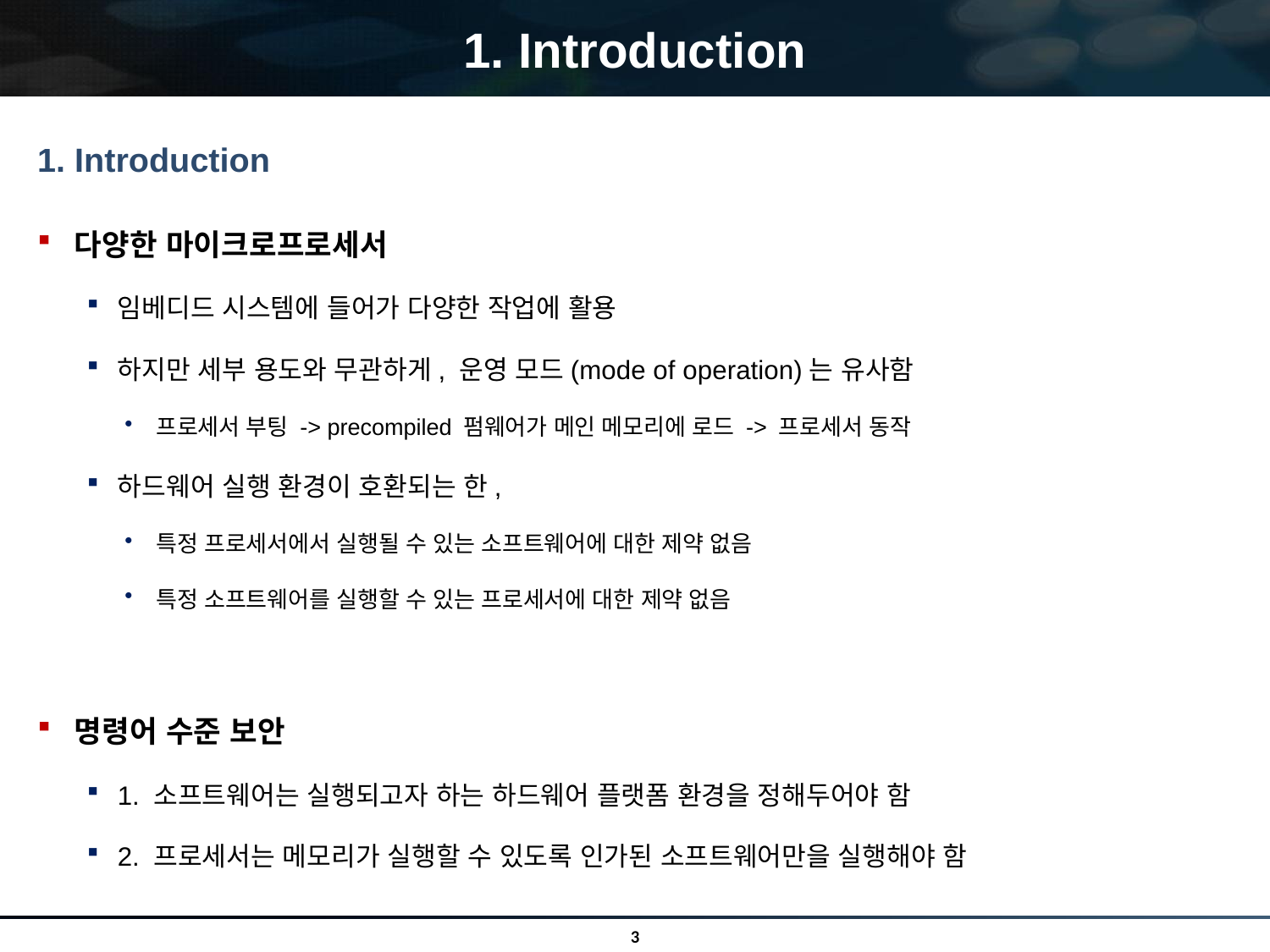

# 1. Introduction
1. Introduction
다양한 마이크로프로세서
임베디드 시스템에 들어가 다양한 작업에 활용
하지만 세부 용도와 무관하게, 운영 모드(mode of operation)는 유사함
프로세서 부팅 -> precompiled 펌웨어가 메인 메모리에 로드 -> 프로세서 동작
하드웨어 실행 환경이 호환되는 한,
특정 프로세서에서 실행될 수 있는 소프트웨어에 대한 제약 없음
특정 소프트웨어를 실행할 수 있는 프로세서에 대한 제약 없음

명령어 수준 보안
1. 소프트웨어는 실행되고자 하는 하드웨어 플랫폼 환경을 정해두어야 함
2. 프로세서는 메모리가 실행할 수 있도록 인가된 소프트웨어만을 실행해야 함